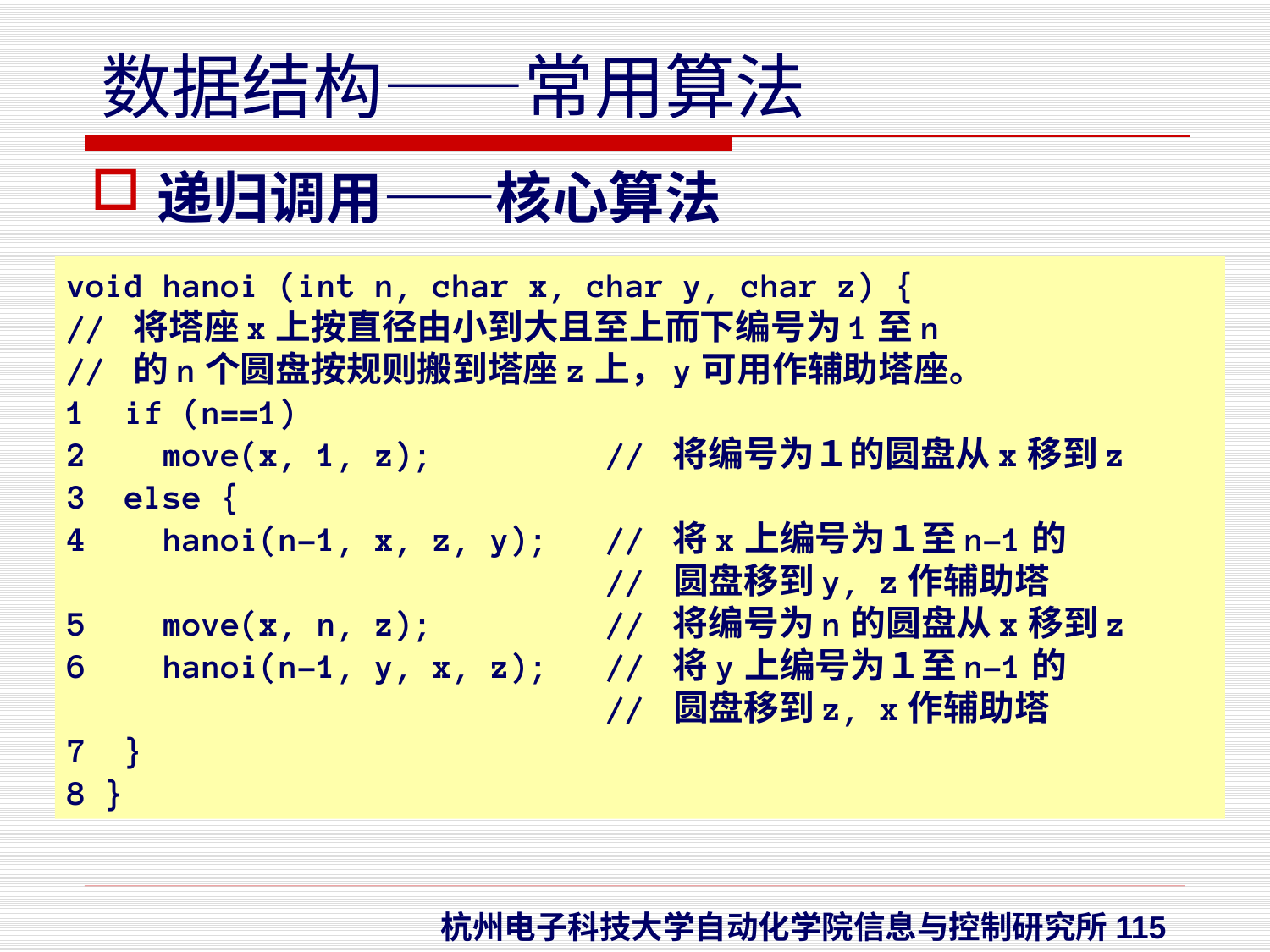

递归调用——核心算法
void hanoi (int n, char x, char y, char z) {
// 将塔座x上按直径由小到大且至上而下编号为1至n
// 的n个圆盘按规则搬到塔座z上，y可用作辅助塔座。
1  if (n==1)
2    move(x, 1, z);         // 将编号为１的圆盘从x移到z
3  else {
4    hanoi(n-1, x, z, y);   // 将x上编号为１至n-1的
                            // 圆盘移到y, z作辅助塔
5    move(x, n, z);         // 将编号为n的圆盘从x移到z
6    hanoi(n-1, y, x, z);   // 将y上编号为１至n-1的
                            // 圆盘移到z, x作辅助塔
7  }
8 }